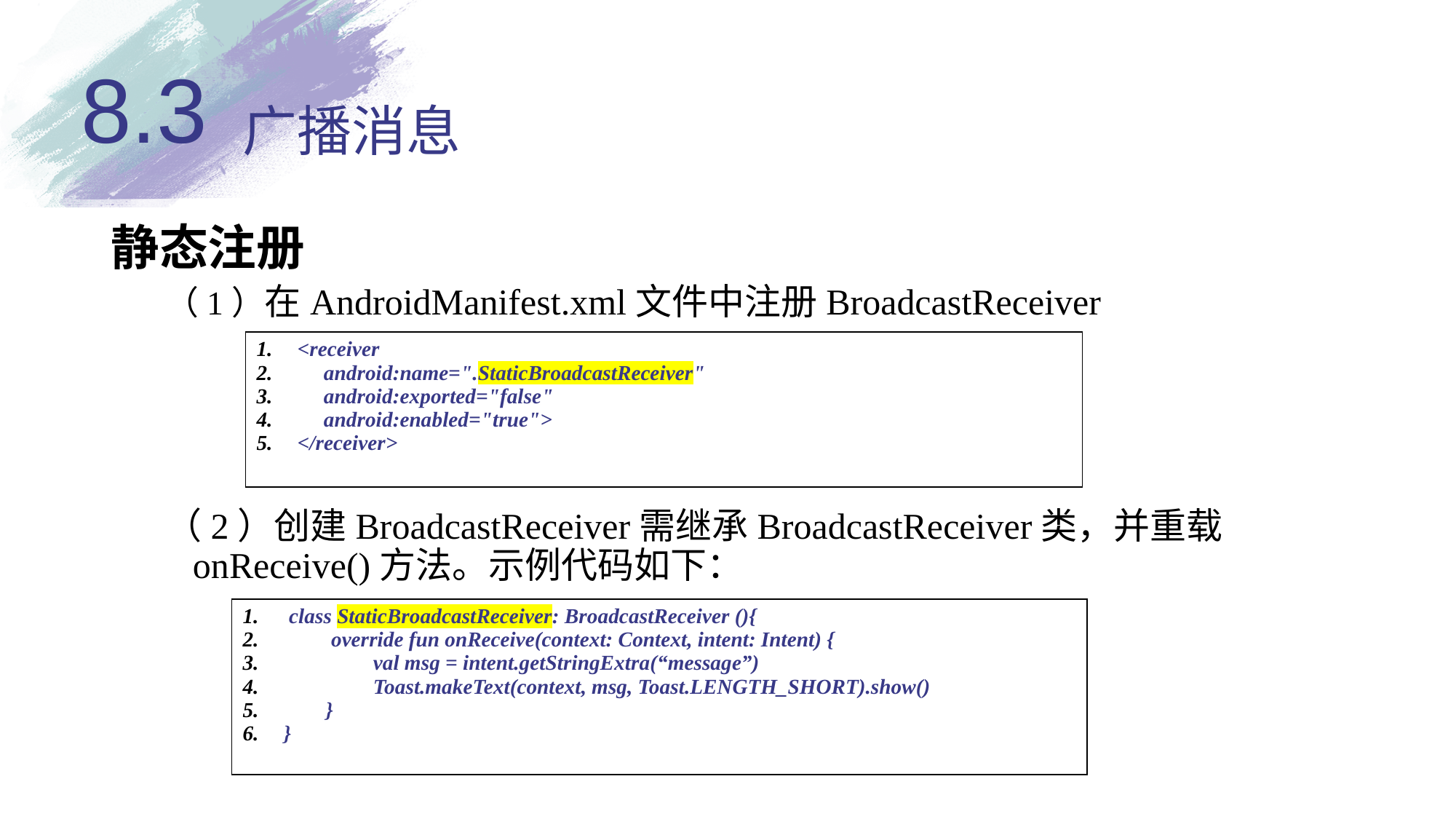

8.3
# 广播消息
静态注册
（1）在AndroidManifest.xml文件中注册BroadcastReceiver

（2）创建BroadcastReceiver需继承BroadcastReceiver类，并重载onReceive()方法。示例代码如下：

| <receiver android:name=".StaticBroadcastReceiver" android:exported="false" android:enabled="true"> </receiver> |
| --- |
| class StaticBroadcastReceiver: BroadcastReceiver (){ override fun onReceive(context: Context, intent: Intent) { val msg = intent.getStringExtra(“message”) Toast.makeText(context, msg, Toast.LENGTH\_SHORT).show() } } |
| --- |